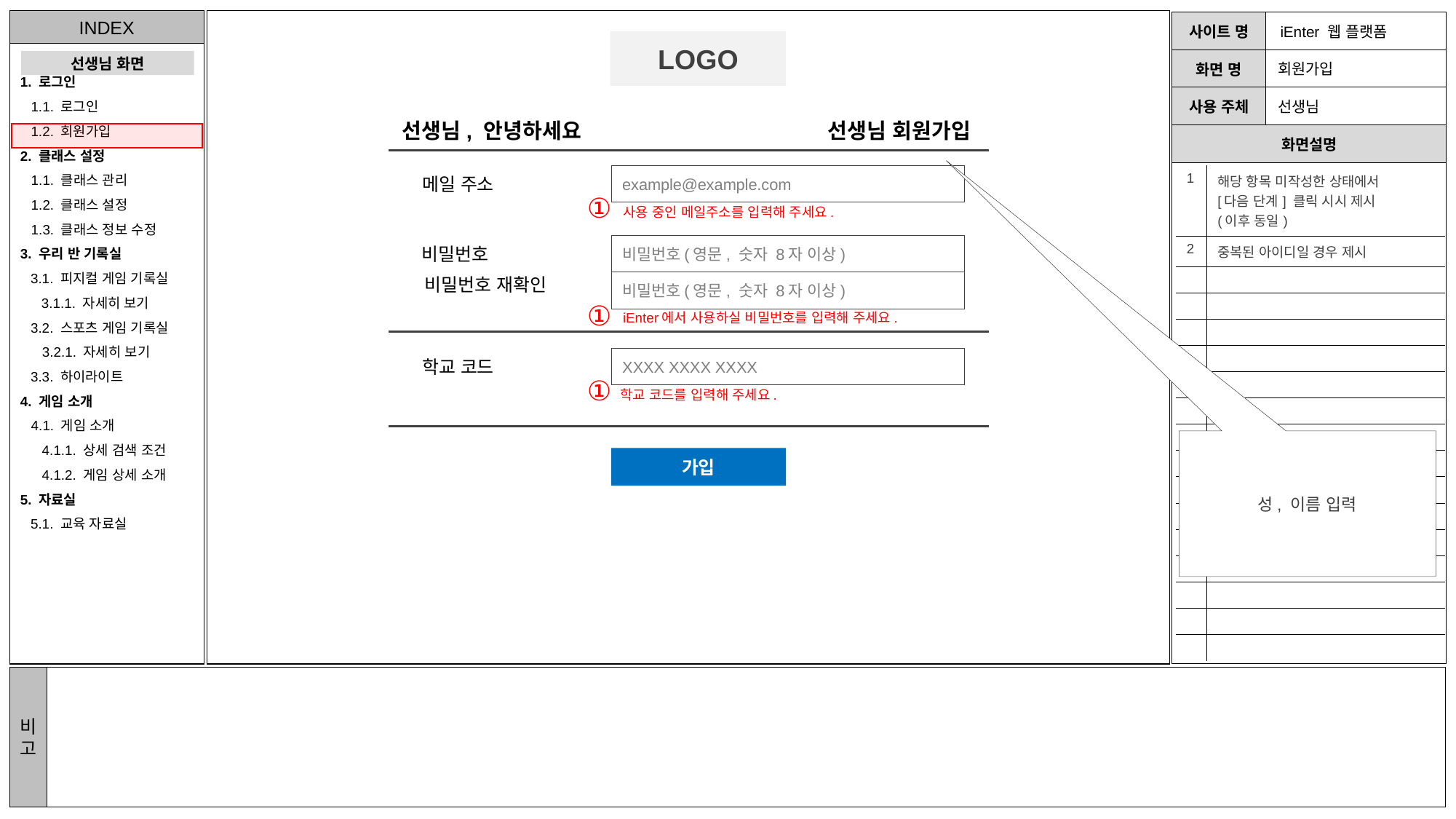

LOGO
회원가입
선생님
선생님, 안녕하세요
선생님 회원가입

| 1 | 해당 항목 미작성한 상태에서 [다음 단계] 클릭 시시 제시 (이후 동일) |
| --- | --- |
| 2 | 중복된 아이디일 경우 제시 |
|  |  |
|  |  |
|  |  |
|  |  |
|  |  |
|  |  |
|  |  |
|  |  |
|  |  |
|  |  |
|  |  |
|  |  |
|  |  |
|  |  |
|  |  |
example@example.com
메일 주소
①
사용 중인 메일주소를 입력해 주세요.
비밀번호(영문, 숫자 8자 이상)
비밀번호
비밀번호 재확인
비밀번호(영문, 숫자 8자 이상)
①
iEnter에서 사용하실 비밀번호를 입력해 주세요.
XXXX XXXX XXXX
학교 코드
①
학교 코드를 입력해 주세요.
성, 이름 입력
가입